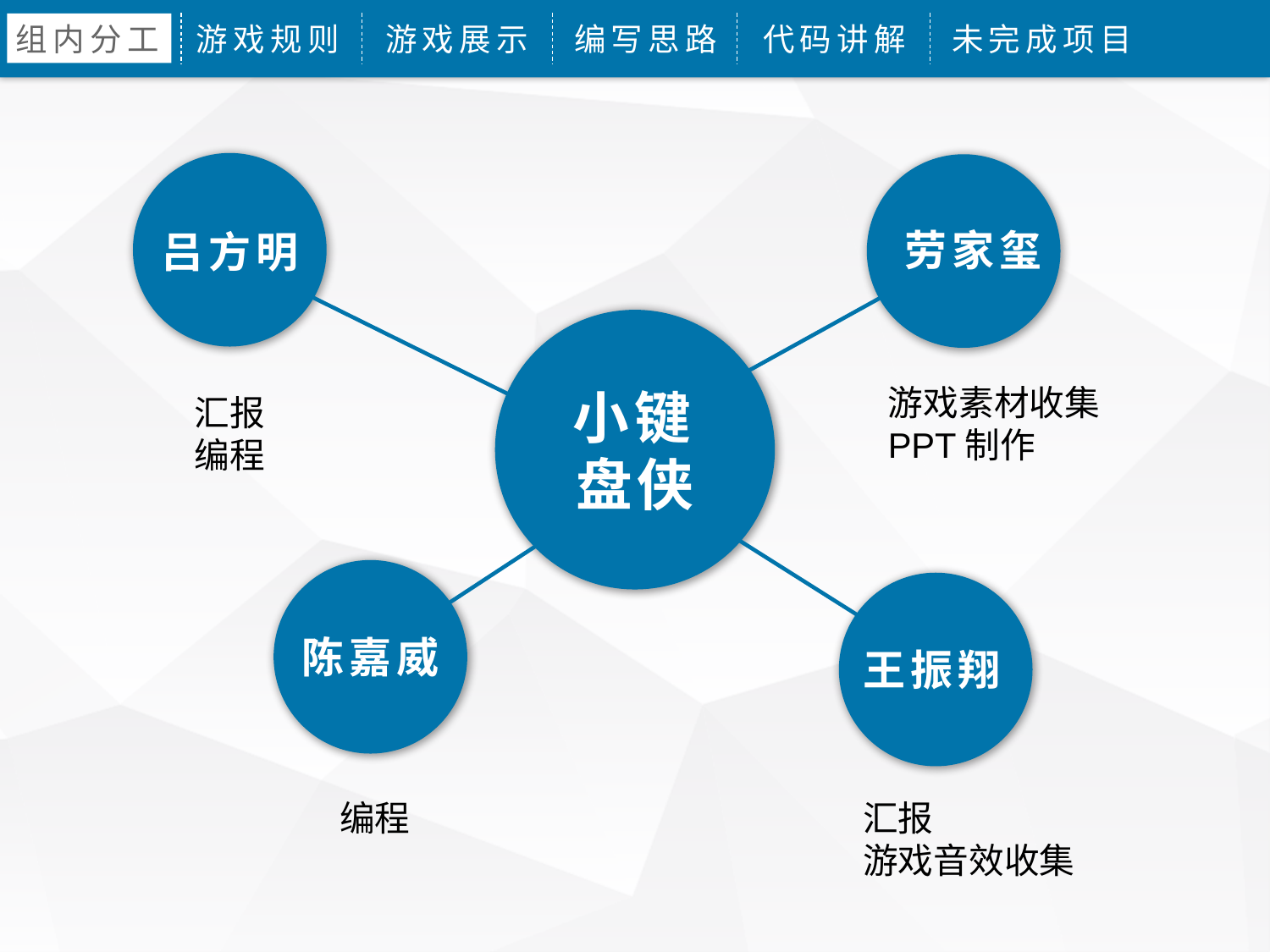

组内分工
游戏规则
游戏展示
编写思路
代码讲解
未完成项目

劳家玺
吕方明
小键盘侠
游戏素材收集
PPT制作
汇报
编程

陈嘉威
王振翔
编程
汇报
游戏音效收集